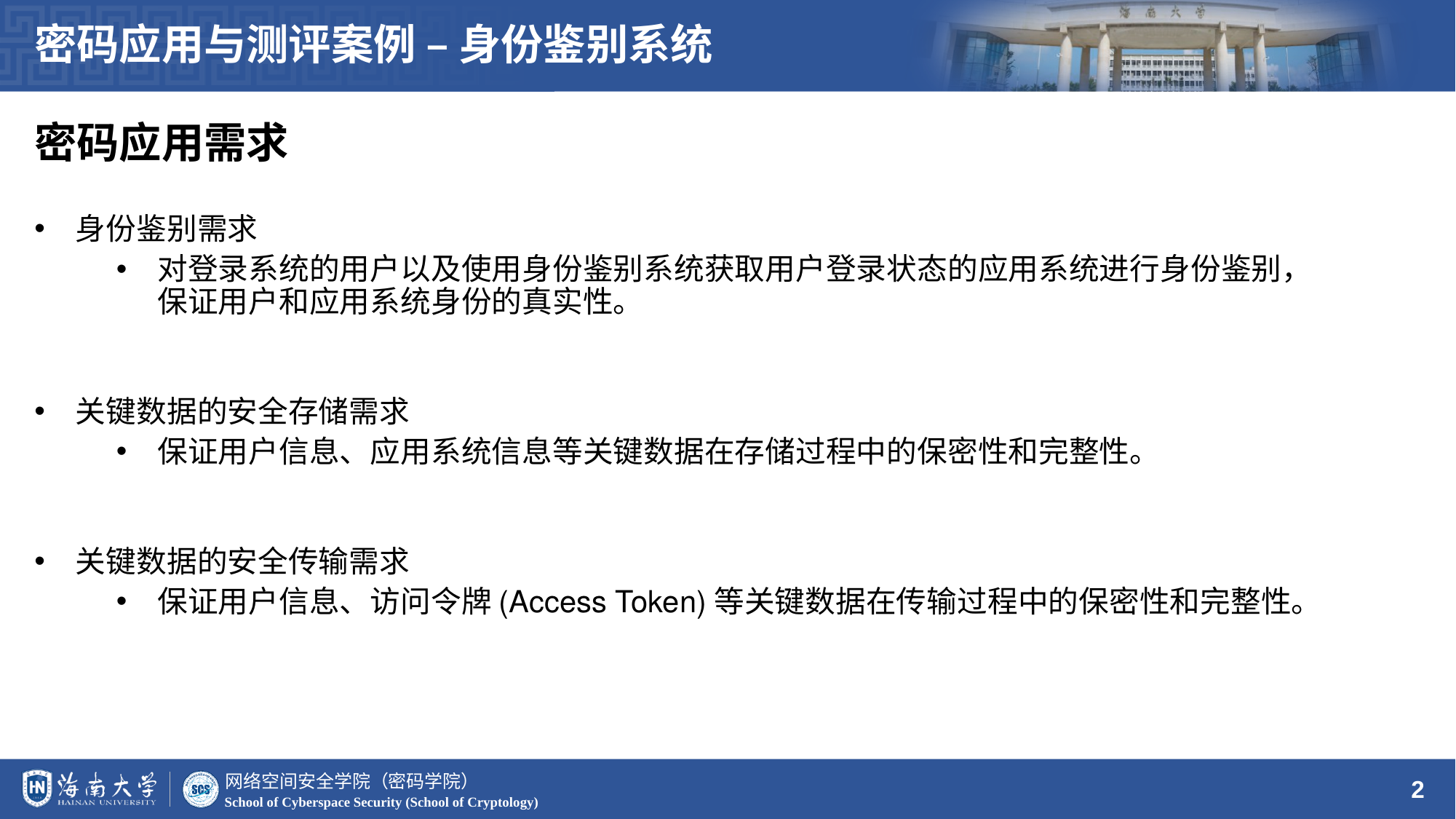

密码应用与测评案例 – 身份鉴别系统
密码应用需求
身份鉴别需求
对登录系统的用户以及使用身份鉴别系统获取用户登录状态的应用系统进行身份鉴别，保证用户和应用系统身份的真实性。

关键数据的安全存储需求
保证用户信息、应用系统信息等关键数据在存储过程中的保密性和完整性。

关键数据的安全传输需求
保证用户信息、访问令牌(Access Token)等关键数据在传输过程中的保密性和完整性。

2